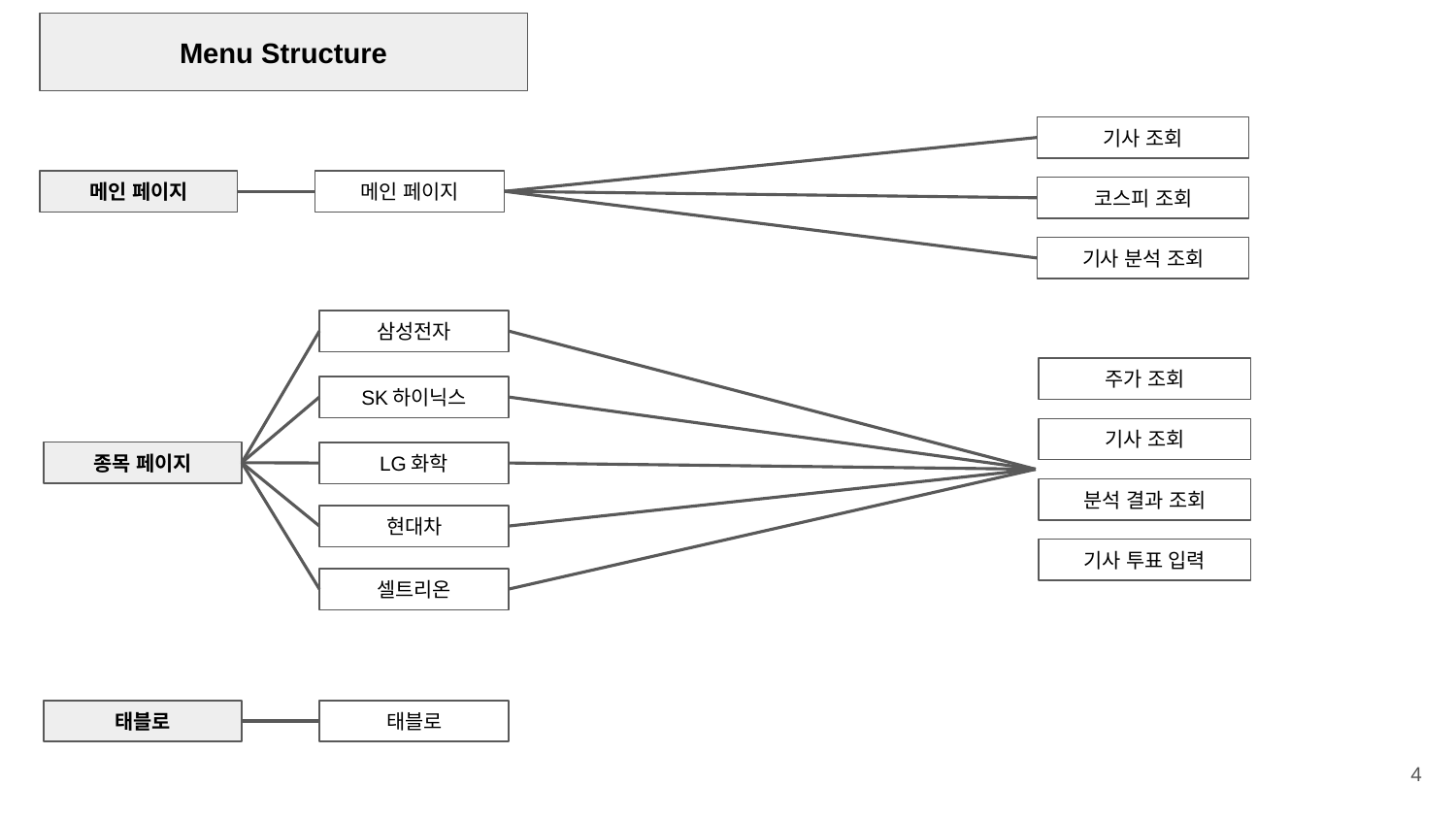

Menu Structure
기사 조회
메인 페이지
메인 페이지
코스피 조회
기사 분석 조회
삼성전자
주가 조회
SK하이닉스
기사 조회
종목 페이지
LG화학

분석 결과 조회
현대차
기사 투표 입력
셀트리온
태블로
태블로
4